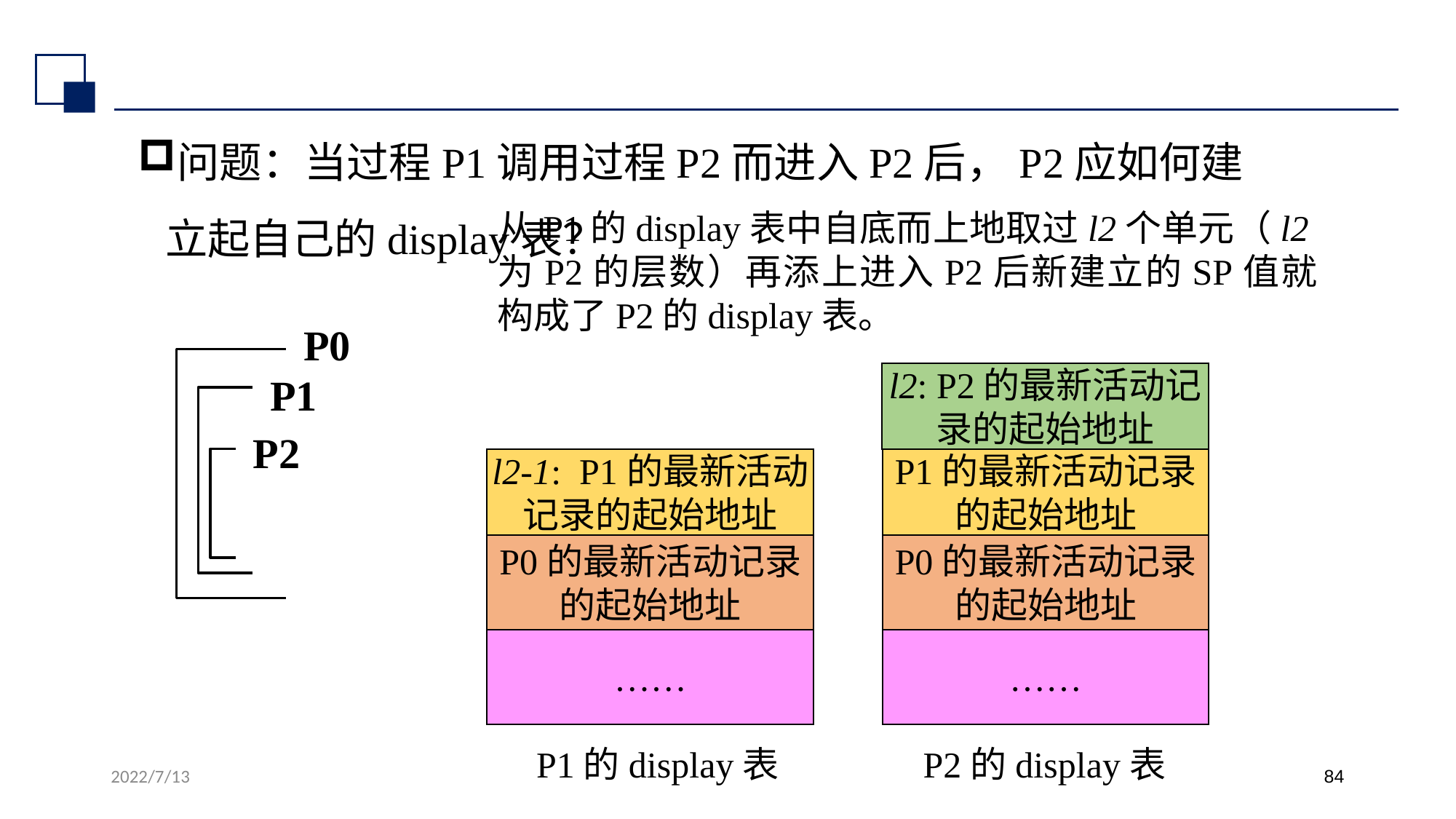

#
问题：当过程P1调用过程P2而进入P2后，P2应如何建立起自己的display表？
从P1的display表中自底而上地取过l2个单元（l2为P2的层数）再添上进入P2后新建立的SP值就构成了P2的display表。
P0

P1

P2

l2: P2的最新活动记
录的起始地址
l2-1:  P1的最新活动
记录的起始地址
P1的最新活动记录
的起始地址
P0的最新活动记录
的起始地址
P0的最新活动记录
的起始地址
……
……
P1的display表
P2的display表
2022/7/13
84